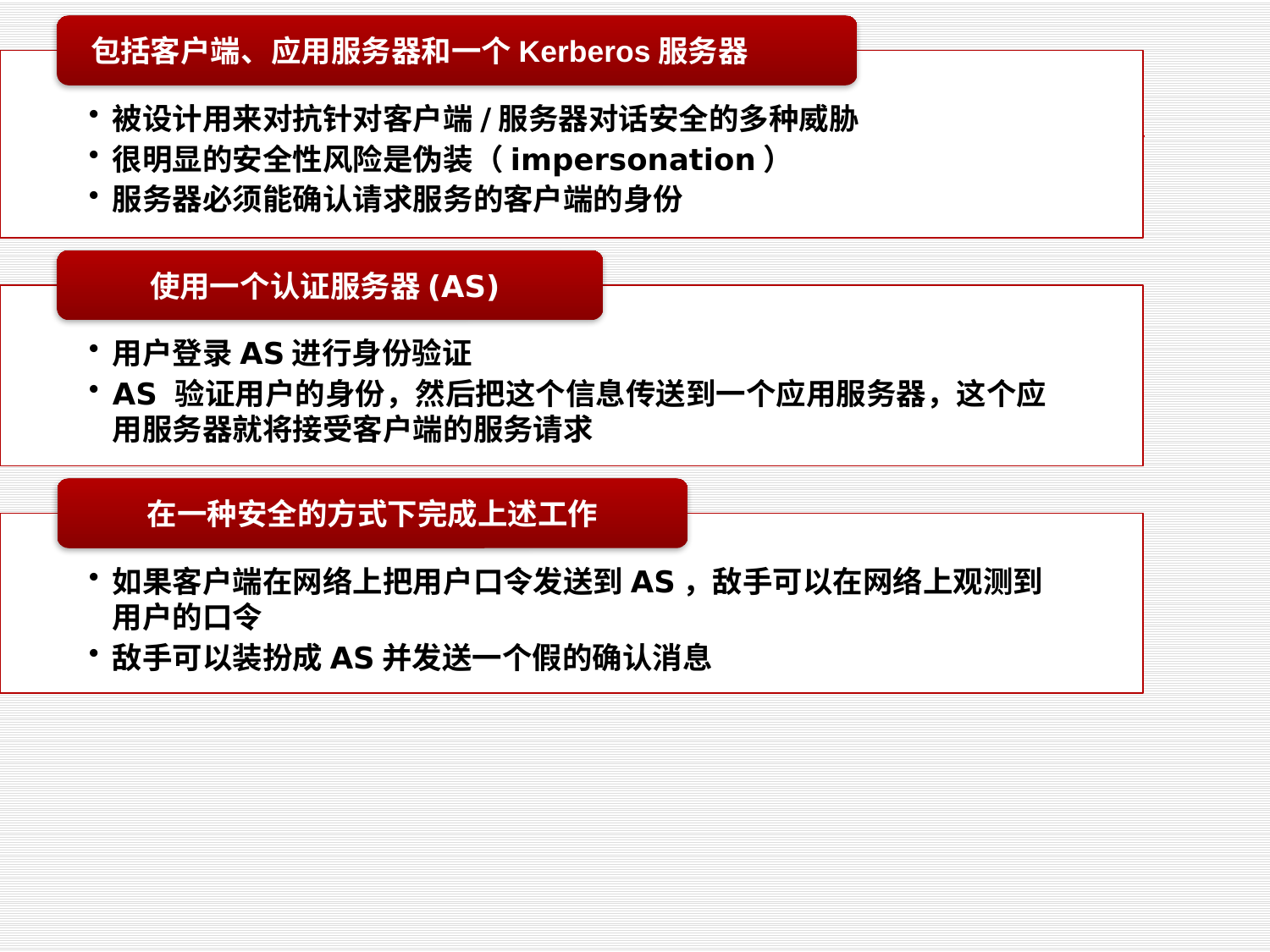

# Kerberos 协议
被设计用来对抗针对客户端/服务器对话安全的多种威胁
很明显的安全性风险是伪装（impersonation）
服务器必须能确认请求服务的客户端的身份
包括客户端、应用服务器和一个Kerberos服务器
用户登录AS进行身份验证
AS 验证用户的身份，然后把这个信息传送到一个应用服务器，这个应用服务器就将接受客户端的服务请求
使用一个认证服务器(AS)
如果客户端在网络上把用户口令发送到AS，敌手可以在网络上观测到用户的口令
敌手可以装扮成AS并发送一个假的确认消息
在一种安全的方式下完成上述工作